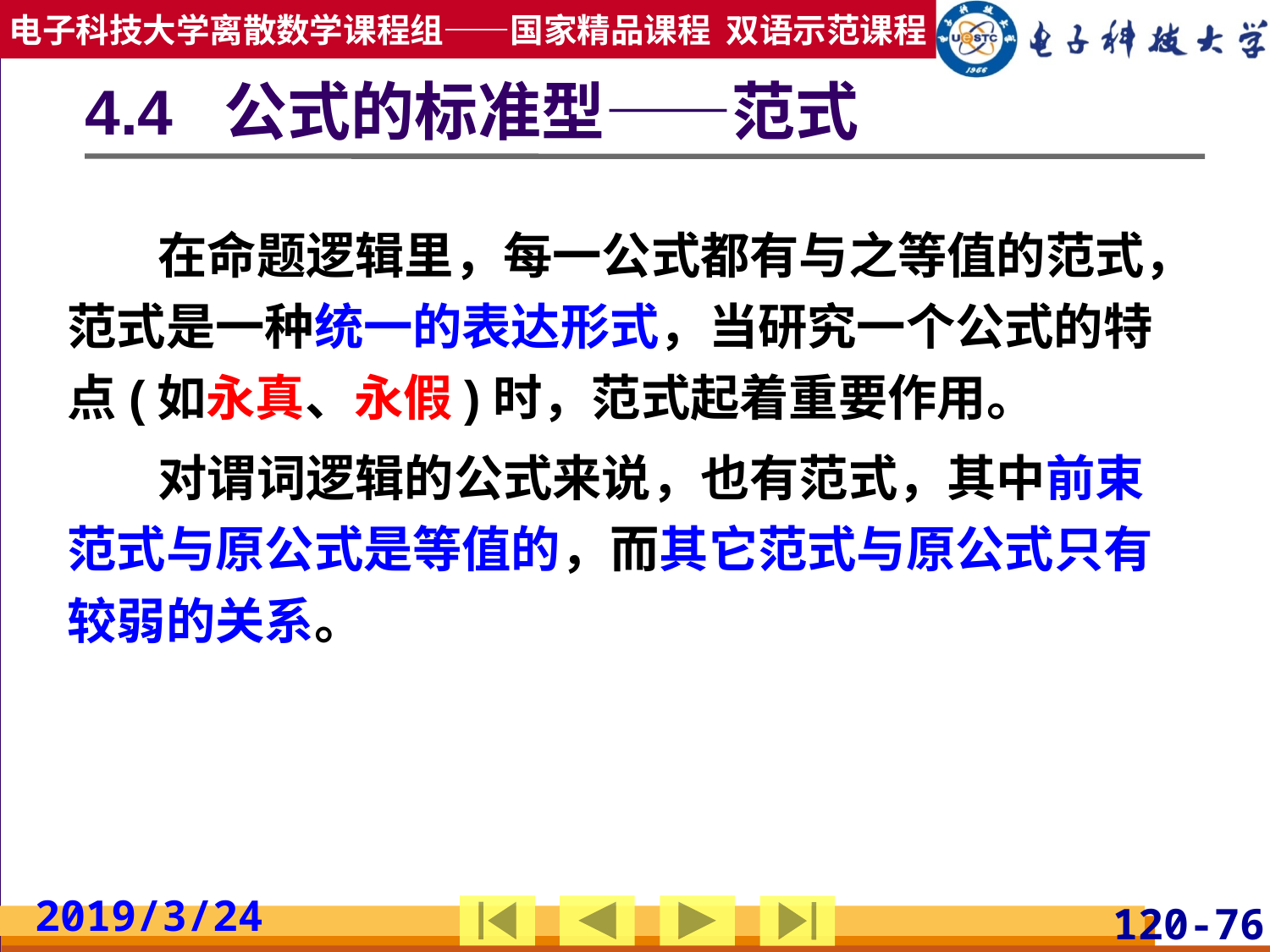

# 4.4  公式的标准型——范式
       在命题逻辑里，每一公式都有与之等值的范式，范式是一种统一的表达形式，当研究一个公式的特点(如永真、永假)时，范式起着重要作用。
       对谓词逻辑的公式来说，也有范式，其中前束范式与原公式是等值的，而其它范式与原公式只有较弱的关系。
2019/3/24